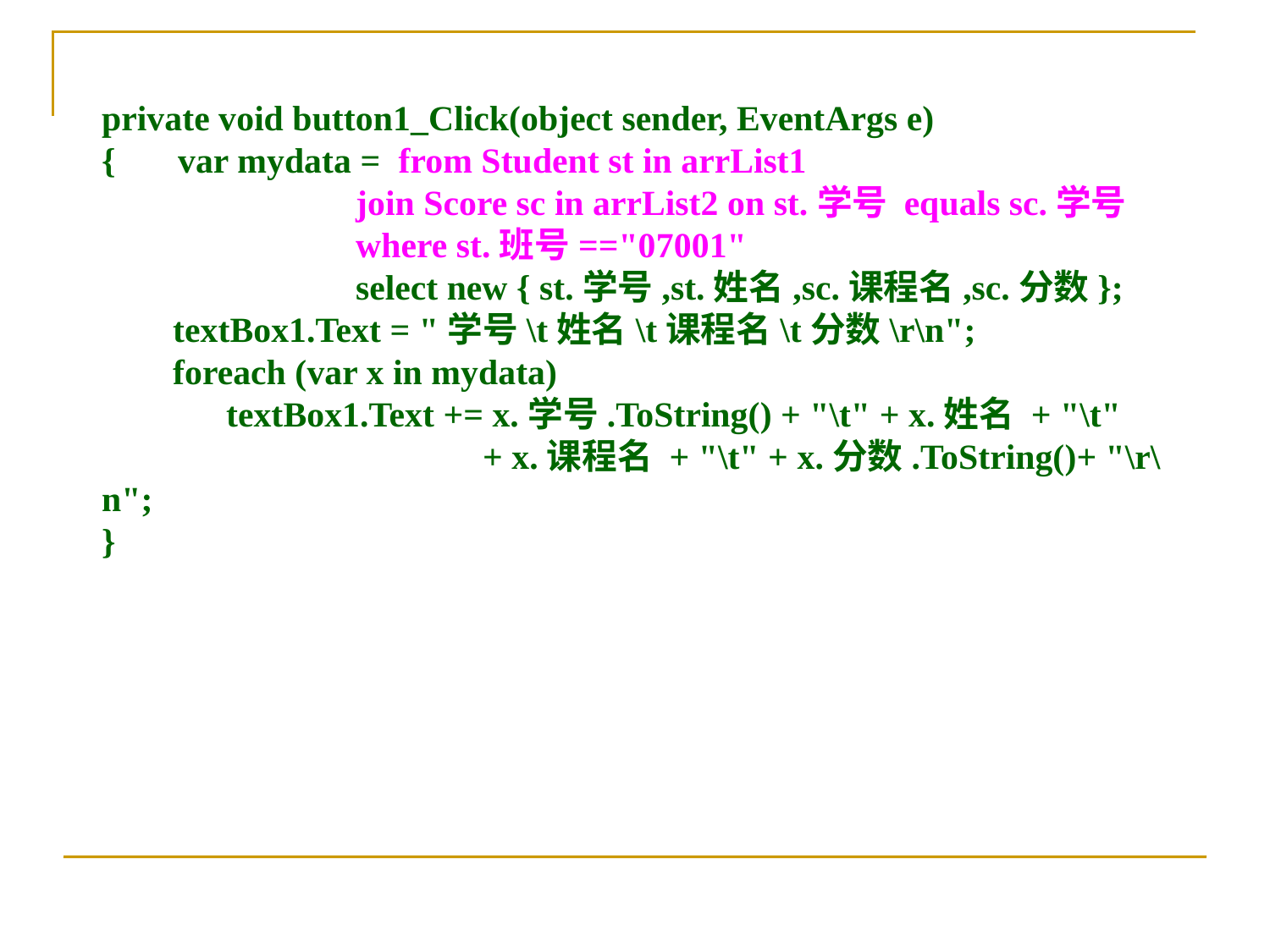

private void button1_Click(object sender, EventArgs e)
{       var mydata =  from Student st in arrList1
                	join Score sc in arrList2 on st.学号 equals sc.学号
                 	where st.班号=="07001"
                 	select new { st.学号,st.姓名,sc.课程名,sc.分数};
        textBox1.Text = "学号\t姓名\t课程名\t分数\r\n";
        foreach (var x in mydata)
              textBox1.Text += x.学号.ToString() + "\t" + x.姓名 + "\t"
			+ x.课程名 + "\t" + x.分数.ToString()+ "\r\n";
}